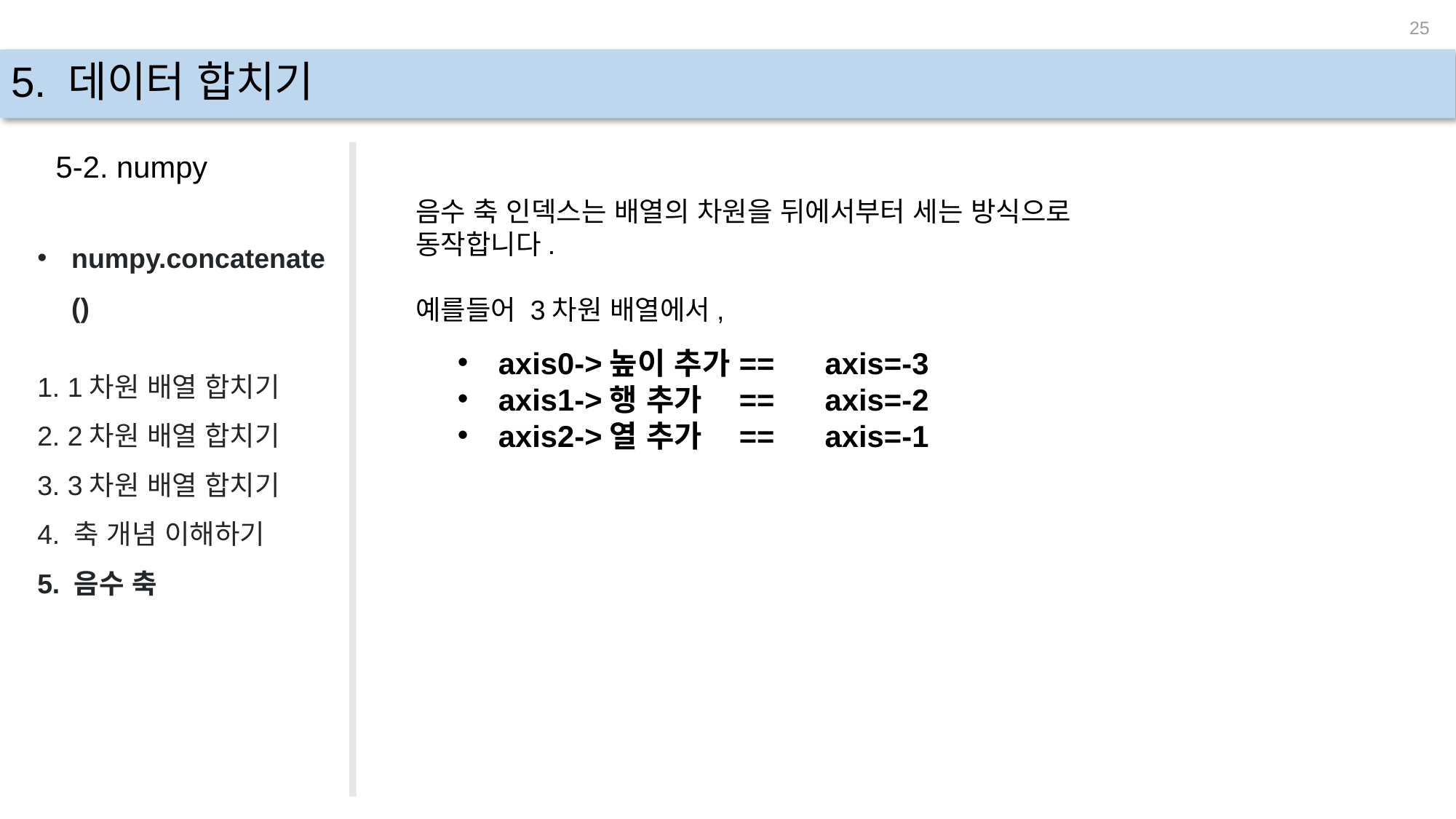

25
# 5. 데이터 합치기
5-2. numpy

음수 축 인덱스는 배열의 차원을 뒤에서부터 세는 방식으로 동작합니다.

예를들어 3차원 배열에서,
numpy.concatenate()

1. 1차원 배열 합치기
2. 2차원 배열 합치기
3. 3차원 배열 합치기
4. 축 개념 이해하기
5. 음수 축
==      axis=-3
==      axis=-2
==      axis=-1
axis0->높이 추가
axis1->행 추가
axis2->열 추가